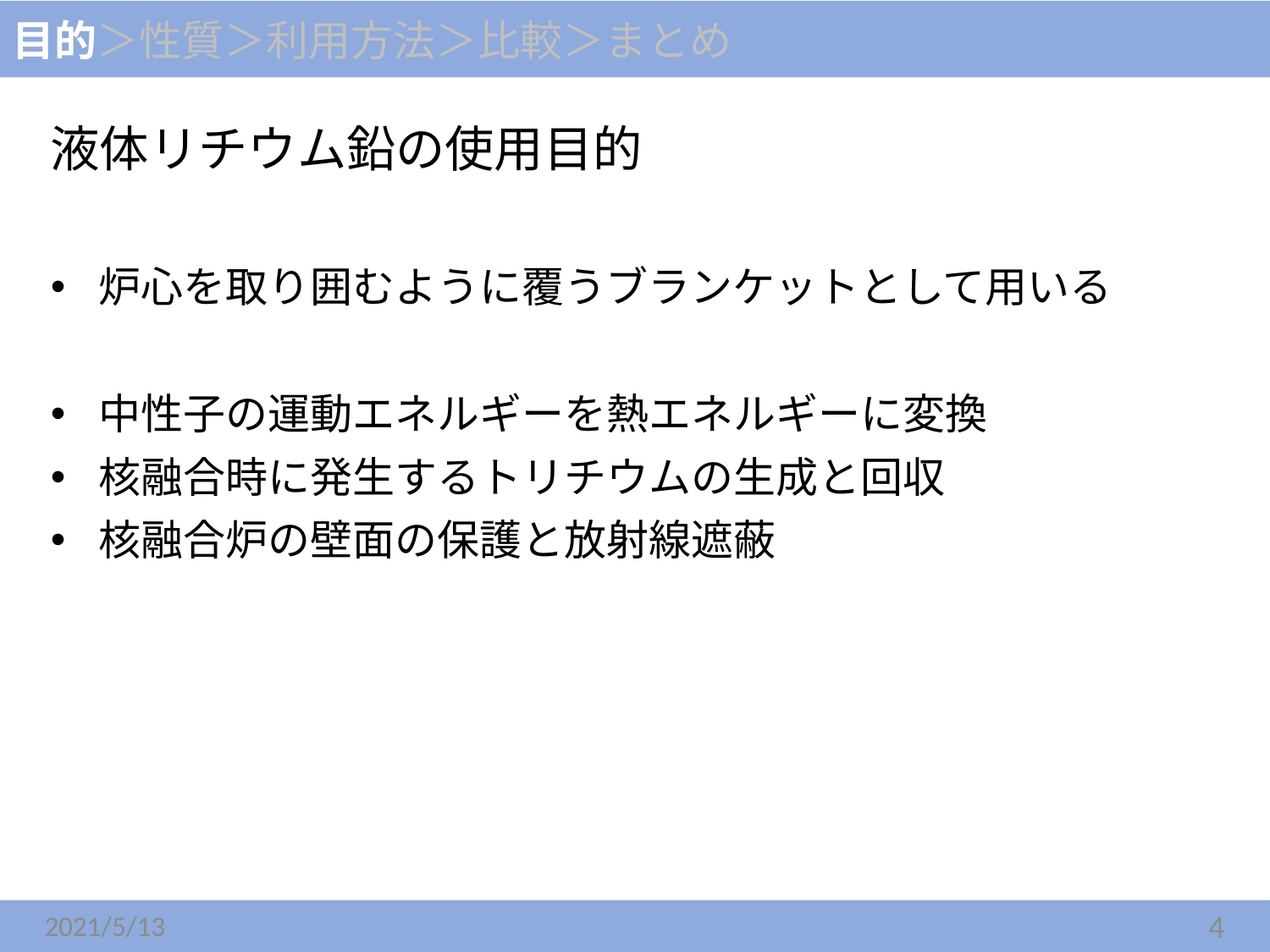

目的＞性質＞利用方法＞比較＞まとめ
液体リチウム鉛の使用目的

炉心を取り囲むように覆うブランケットとして用いる

中性子の運動エネルギーを熱エネルギーに変換
核融合時に発生するトリチウムの生成と回収
核融合炉の壁面の保護と放射線遮蔽

2021/5/13
4